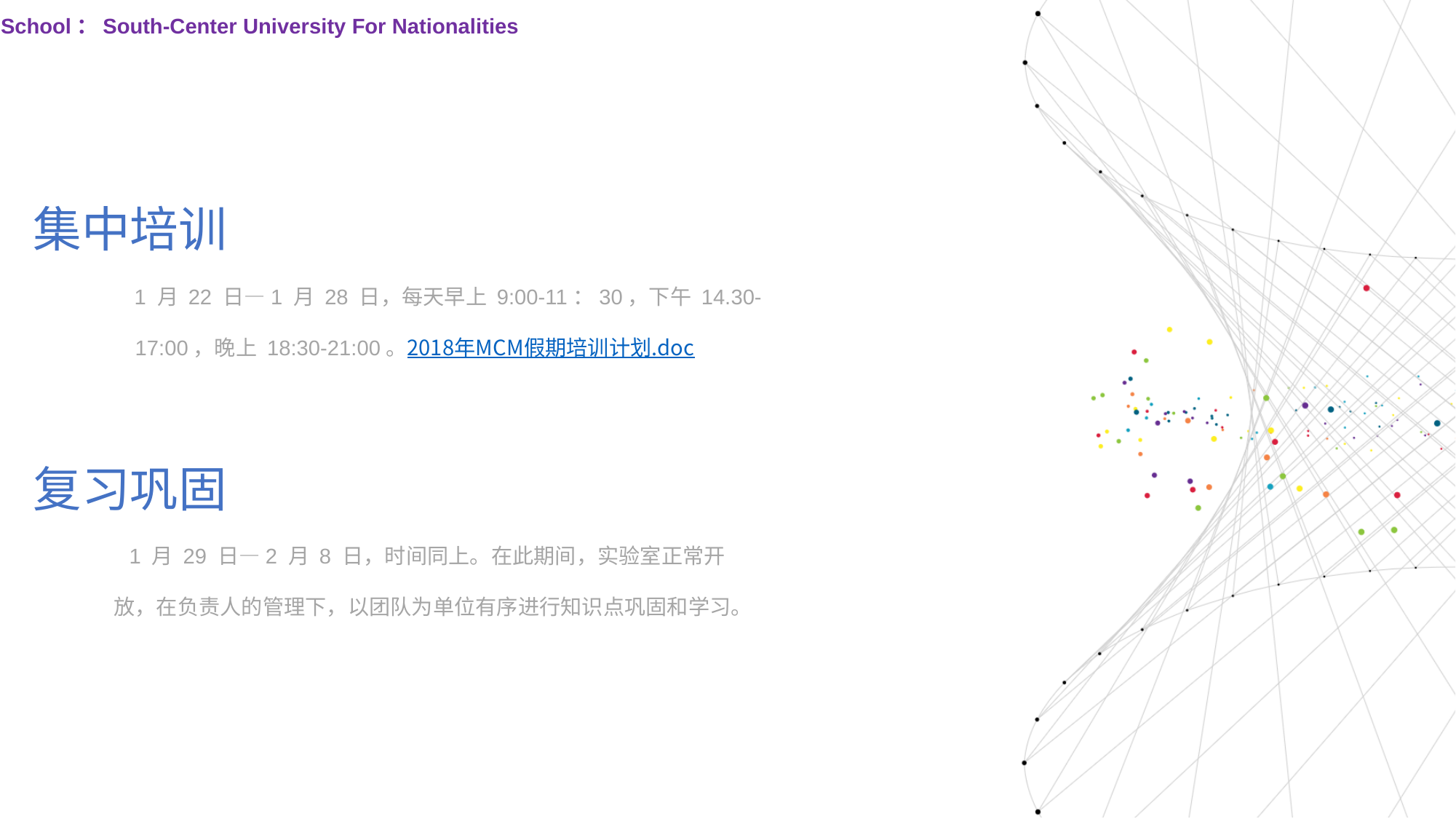

School：South-Center University For Nationalities
集中培训

                   1 月 22 日—1 月 28 日，每天早上 9:00-11：30，下午 14.30-

                 17:00，晚上 18:30-21:00。2018年MCM假期培训计划.doc

复习巩固

                1 月 29 日—2 月 8 日，时间同上。在此期间，实验室正常开

                放，在负责人的管理下，以团队为单位有序进行知识点巩固和学习。